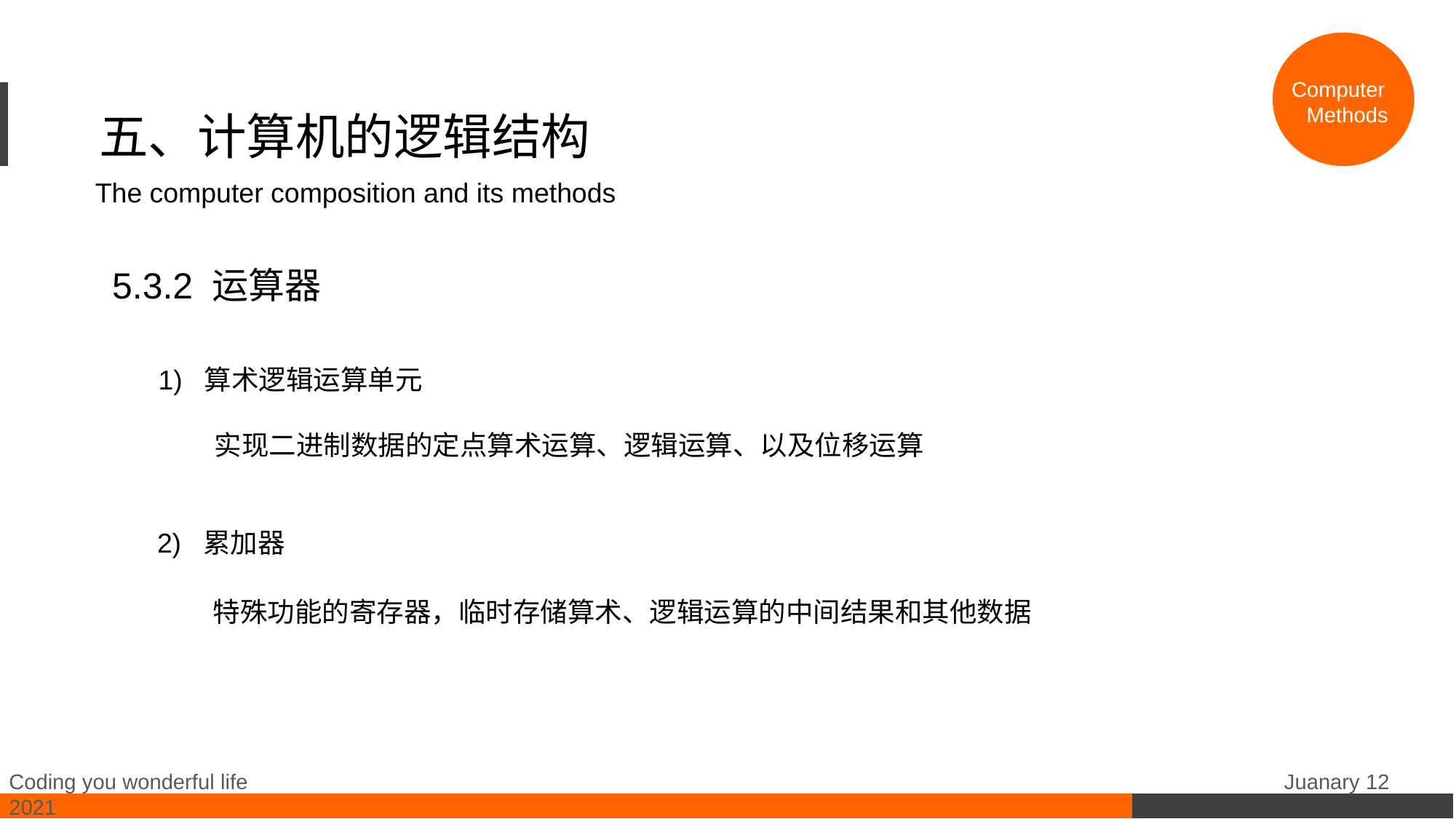

Computer
 Methods

# 五、计算机的逻辑结构
The computer composition and its methods
5.3.2 运算器
1)  算术逻辑运算单元

        实现二进制数据的定点算术运算、逻辑运算、以及位移运算
2) 累加器

        特殊功能的寄存器，临时存储算术、逻辑运算的中间结果和其他数据

Coding you wonderful life                                                                                                                                                                             Juanary 12 2021